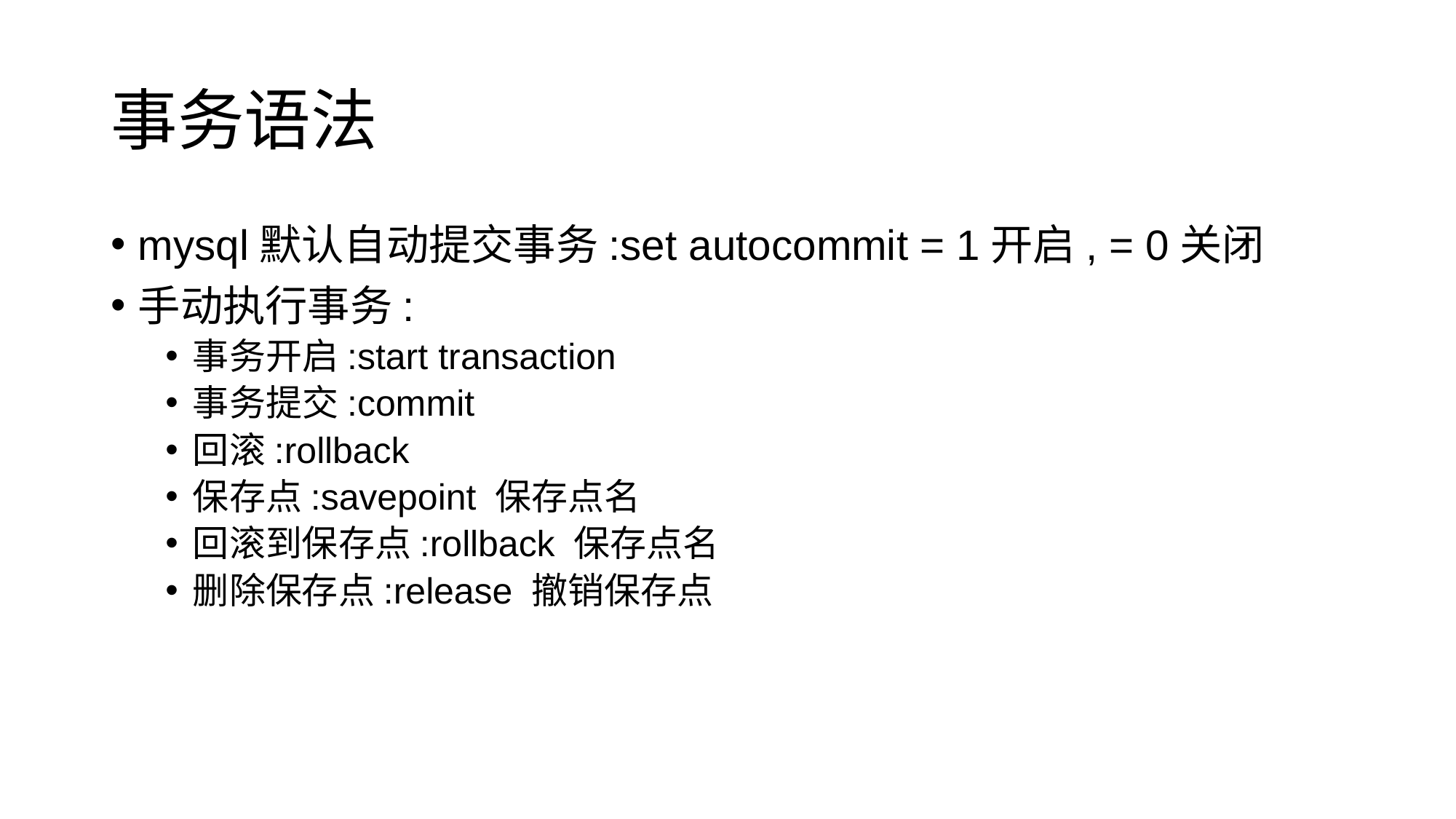

# 事务语法
mysql默认自动提交事务:set autocommit = 1开启, = 0关闭
手动执行事务:
事务开启:start transaction
事务提交:commit
回滚:rollback
保存点:savepoint 保存点名
回滚到保存点:rollback 保存点名
删除保存点:release 撤销保存点